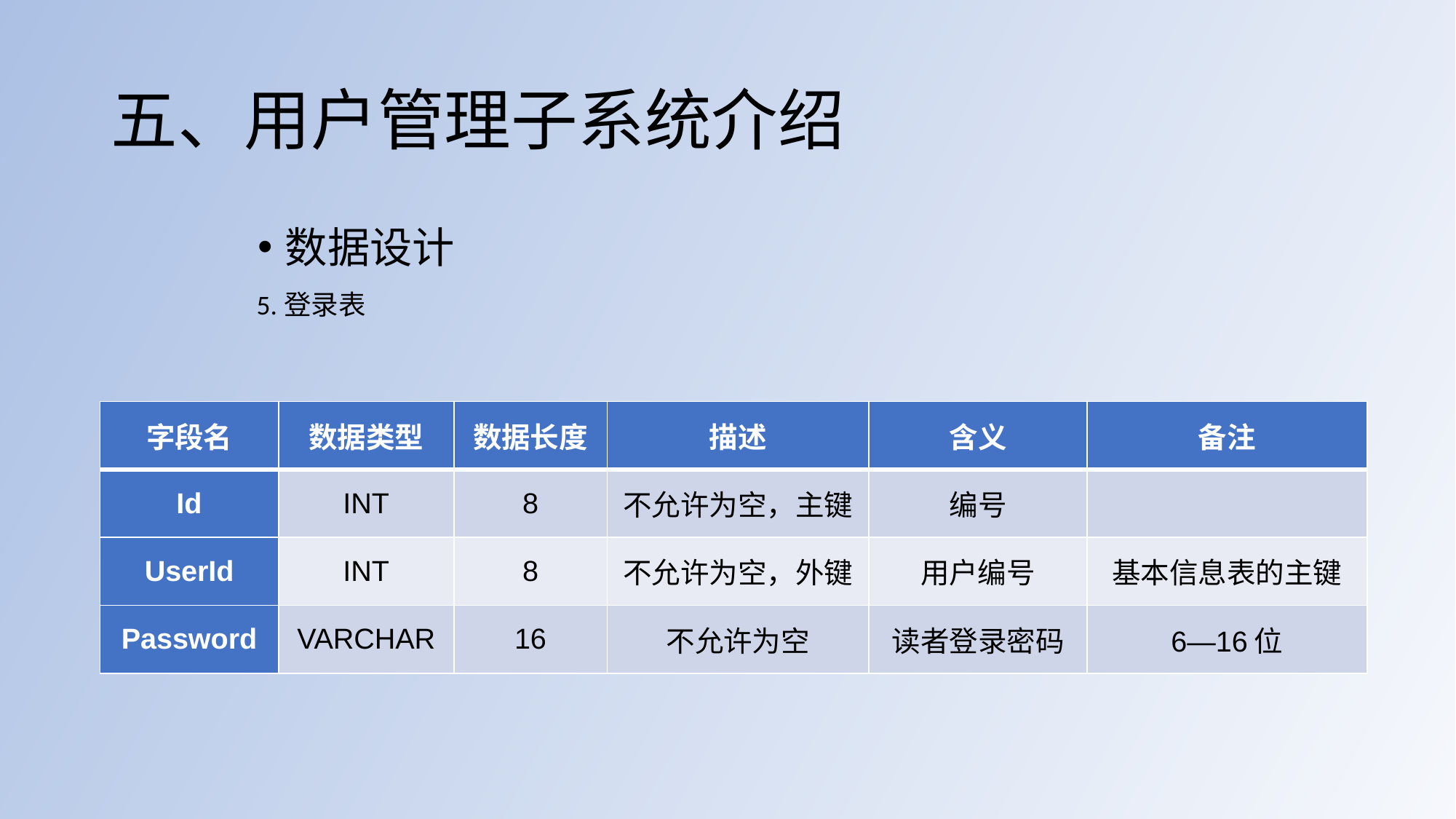

# 五、用户管理子系统介绍
数据设计
5.登录表
| 字段名 | 数据类型 | 数据长度 | 描述 | 含义 | 备注 |
| --- | --- | --- | --- | --- | --- |
| Id | INT | 8 | 不允许为空，主键 | 编号 |  |
| UserId | INT | 8 | 不允许为空，外键 | 用户编号 | 基本信息表的主键 |
| Password | VARCHAR | 16 | 不允许为空 | 读者登录密码 | 6—16位 |